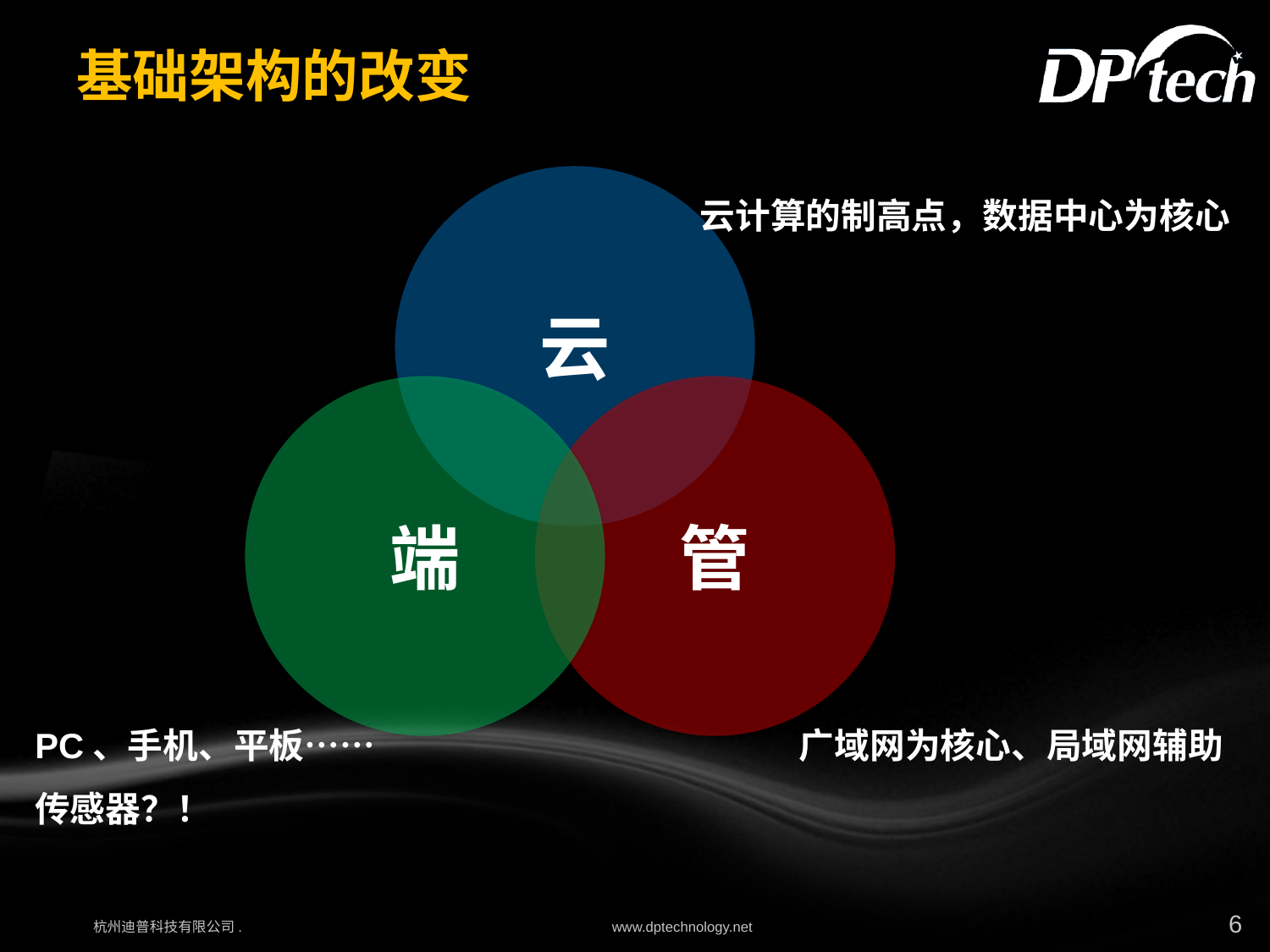

# 基础架构的改变
云
云计算的制高点，数据中心为核心
端
管

PC、手机、平板……
传感器？！
广域网为核心、局域网辅助